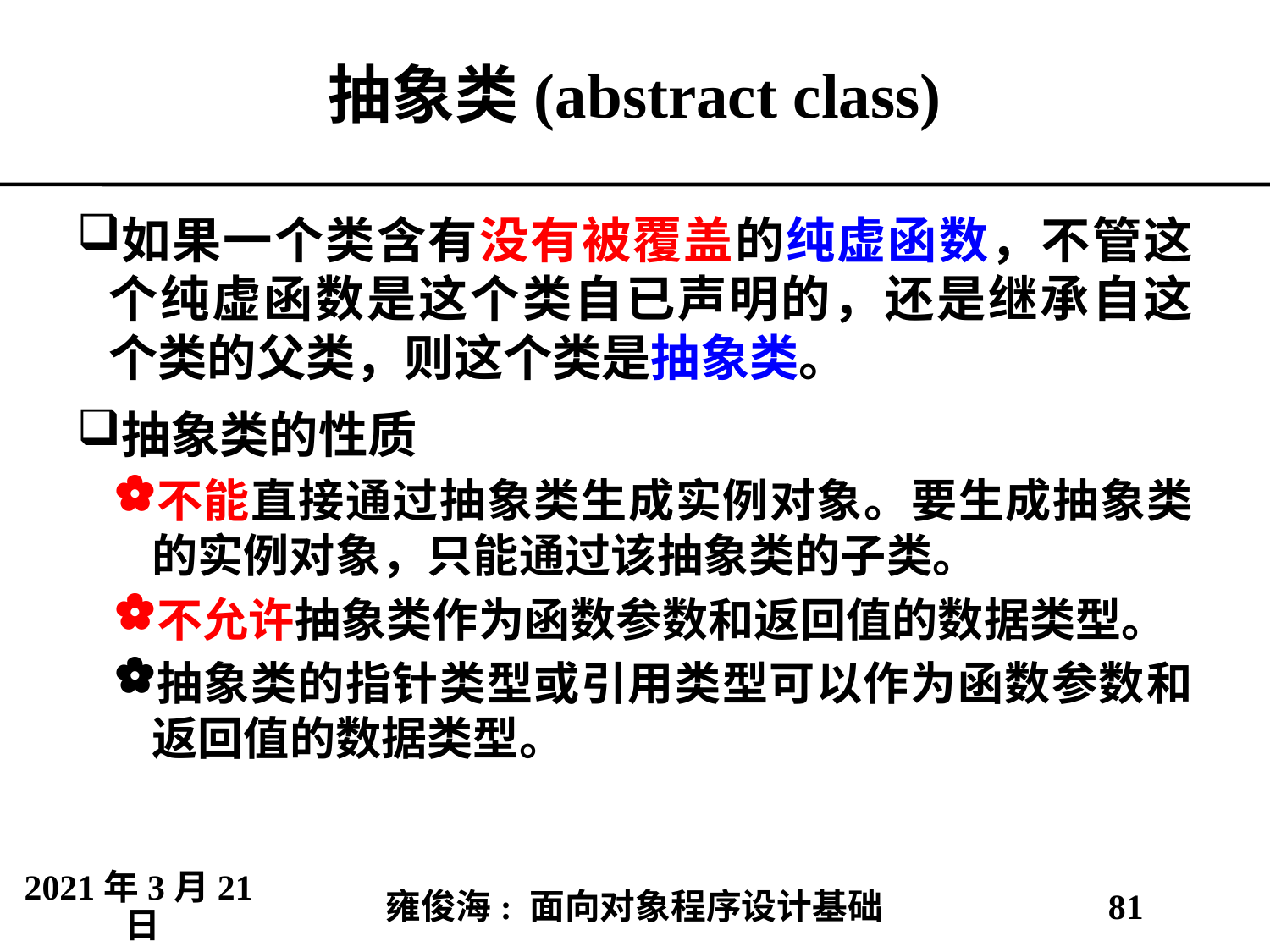

# 抽象类(abstract class)

如果一个类含有没有被覆盖的纯虚函数，不管这个纯虚函数是这个类自已声明的，还是继承自这个类的父类，则这个类是抽象类。
抽象类的性质
不能直接通过抽象类生成实例对象。要生成抽象类的实例对象，只能通过该抽象类的子类。
不允许抽象类作为函数参数和返回值的数据类型。
抽象类的指针类型或引用类型可以作为函数参数和返回值的数据类型。
2021年3月21日
雍俊海: 面向对象程序设计基础
81